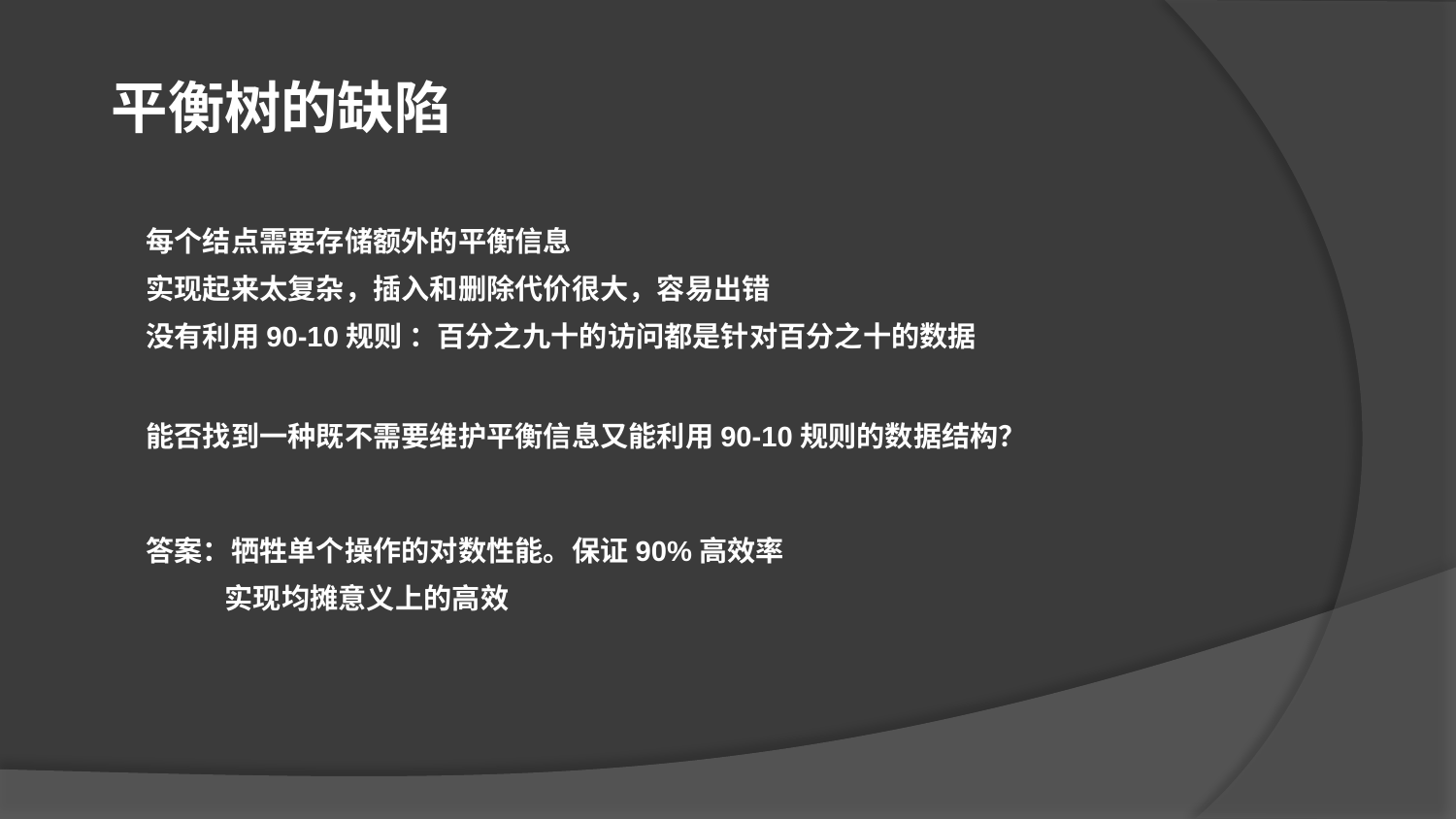

平衡树的缺陷
每个结点需要存储额外的平衡信息
实现起来太复杂，插入和删除代价很大，容易出错
没有利用90-10规则 ：百分之九十的访问都是针对百分之十的数据
能否找到一种既不需要维护平衡信息又能利用90-10规则的数据结构？
答案：牺牲单个操作的对数性能。保证90%高效率
           实现均摊意义上的高效